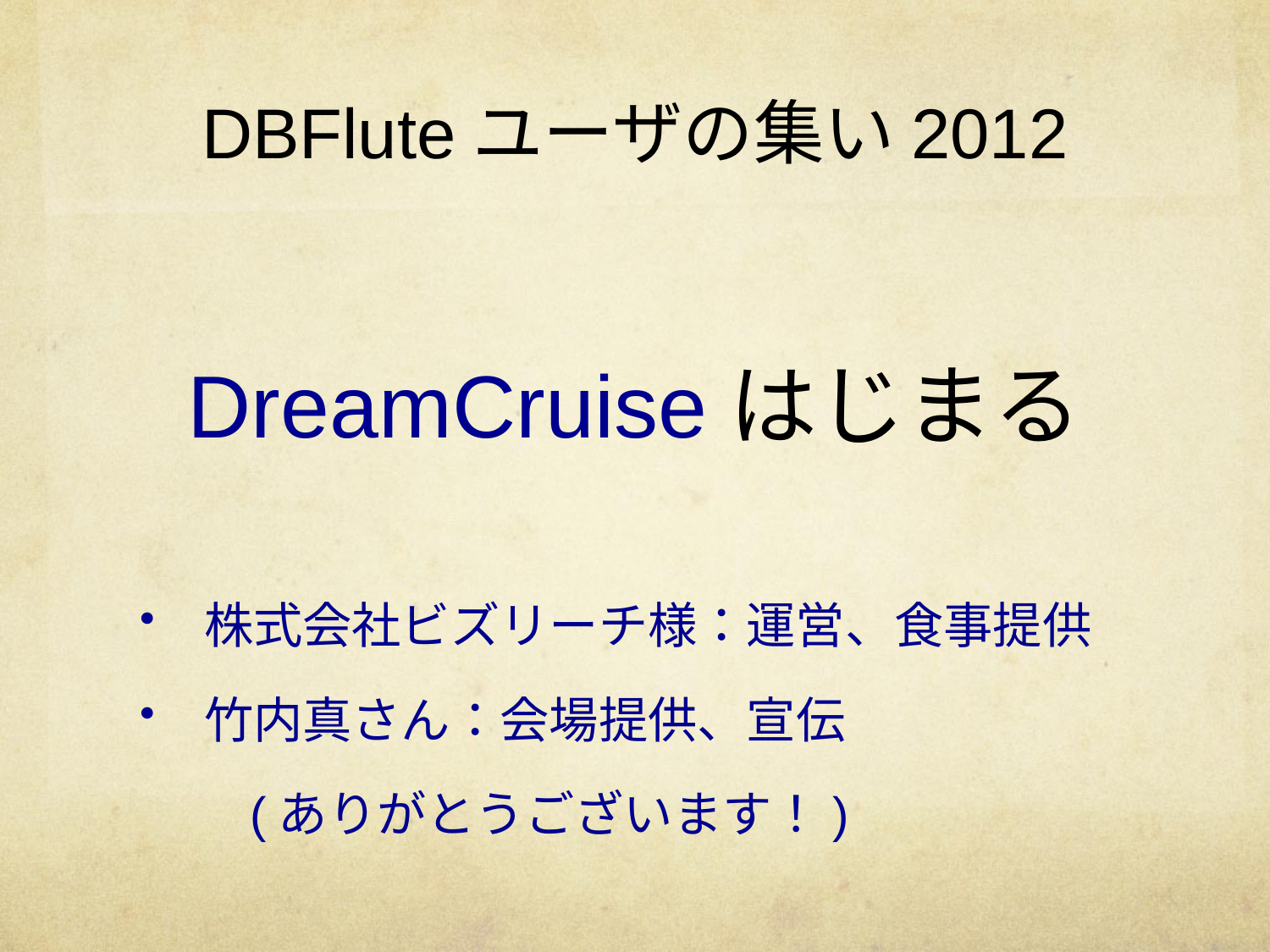

# DBFluteユーザの集い2012

DreamCruiseはじまる

株式会社ビズリーチ様：運営、食事提供
竹内真さん：会場提供、宣伝
　　(ありがとうございます！)